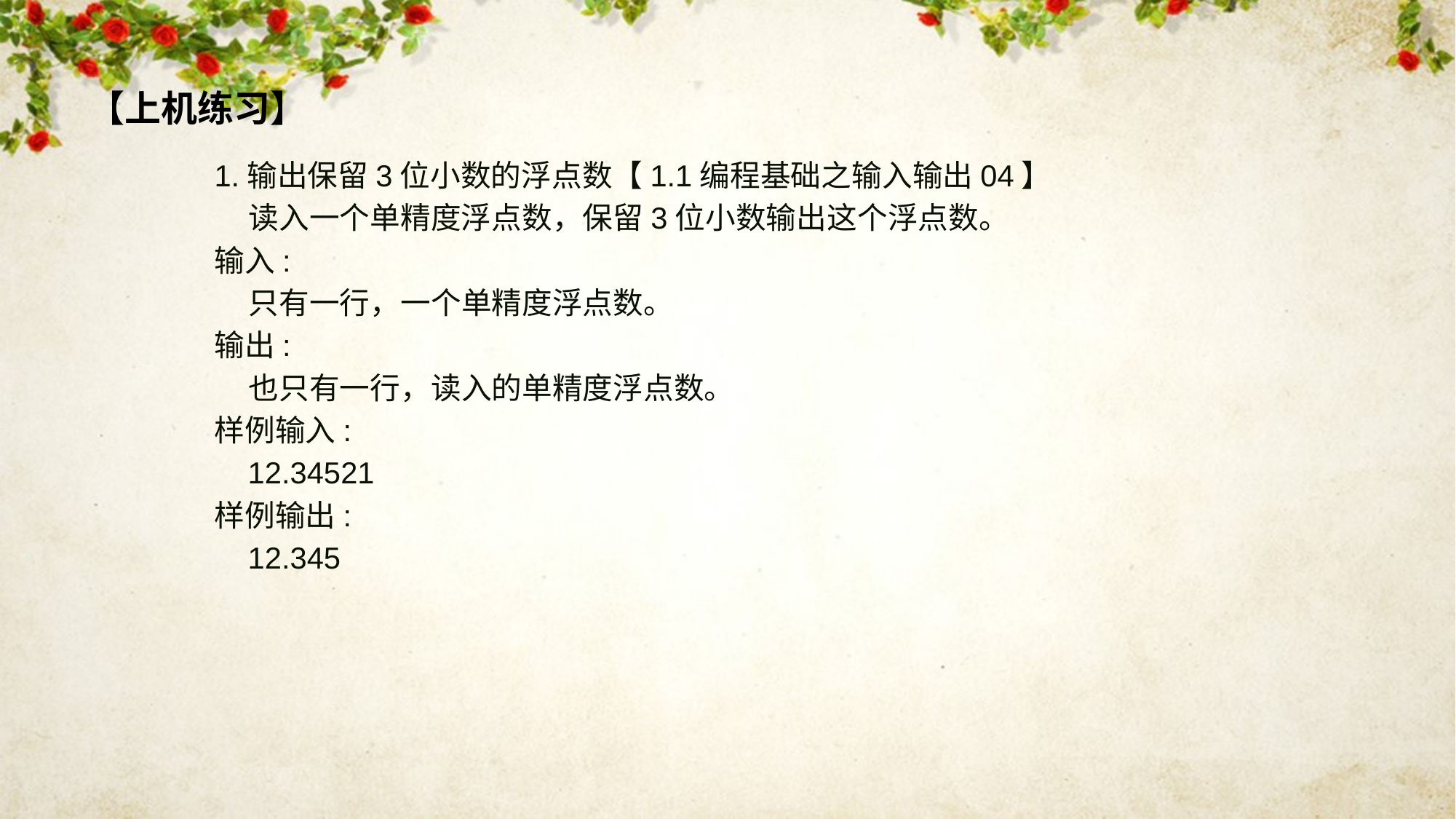

# 【上机练习】

1.输出保留3位小数的浮点数【1.1编程基础之输入输出04】
    读入一个单精度浮点数，保留3位小数输出这个浮点数。
输入:
    只有一行，一个单精度浮点数。
输出:
    也只有一行，读入的单精度浮点数。
样例输入:
    12.34521
样例输出:
    12.345